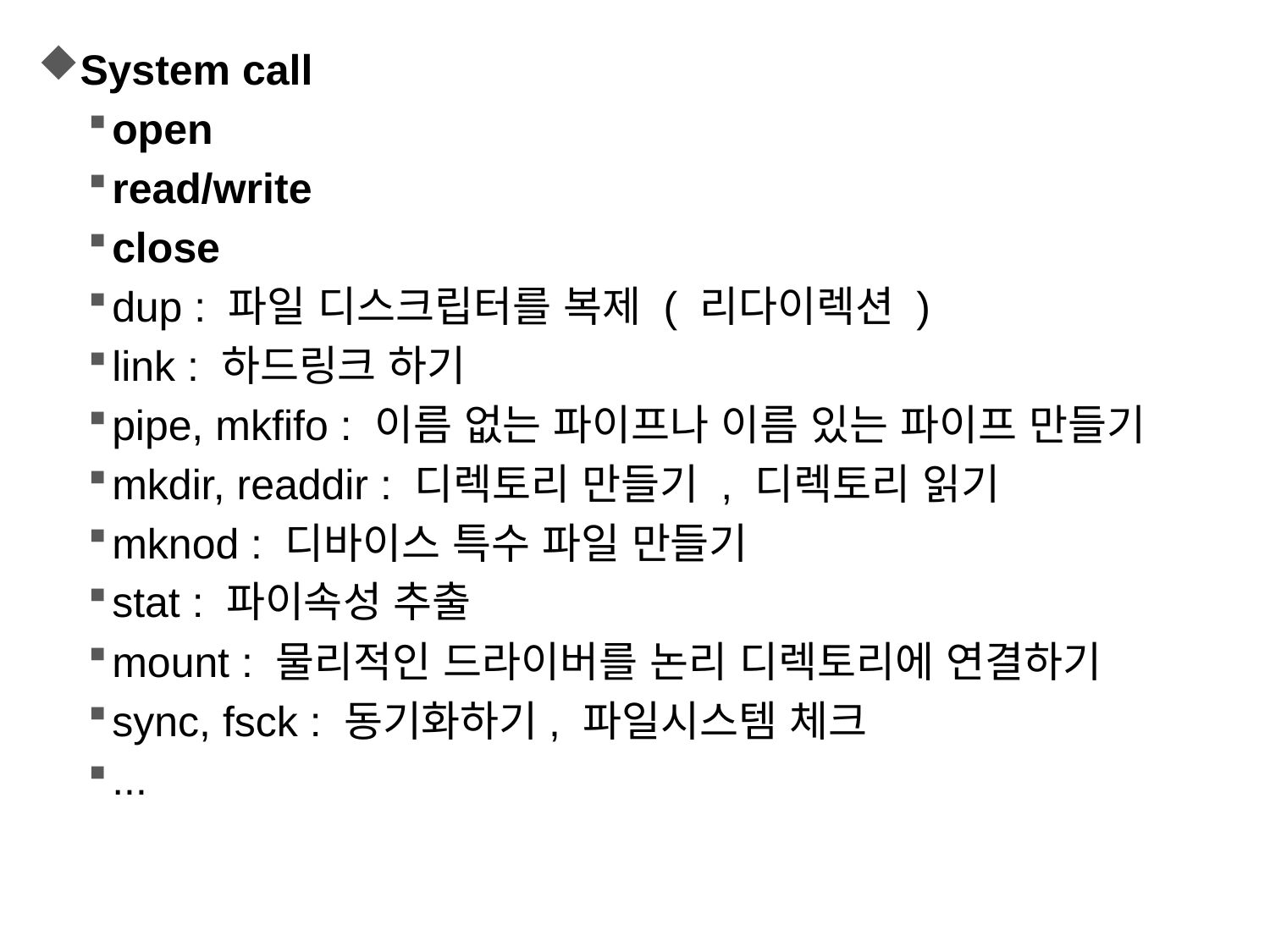

System call
open
read/write
close
dup : 파일 디스크립터를 복제 ( 리다이렉션 )
link : 하드링크 하기
pipe, mkfifo : 이름 없는 파이프나 이름 있는 파이프 만들기
mkdir, readdir : 디렉토리 만들기 , 디렉토리 읽기
mknod : 디바이스 특수 파일 만들기
stat : 파이속성 추출
mount : 물리적인 드라이버를 논리 디렉토리에 연결하기
sync, fsck : 동기화하기, 파일시스템 체크
...